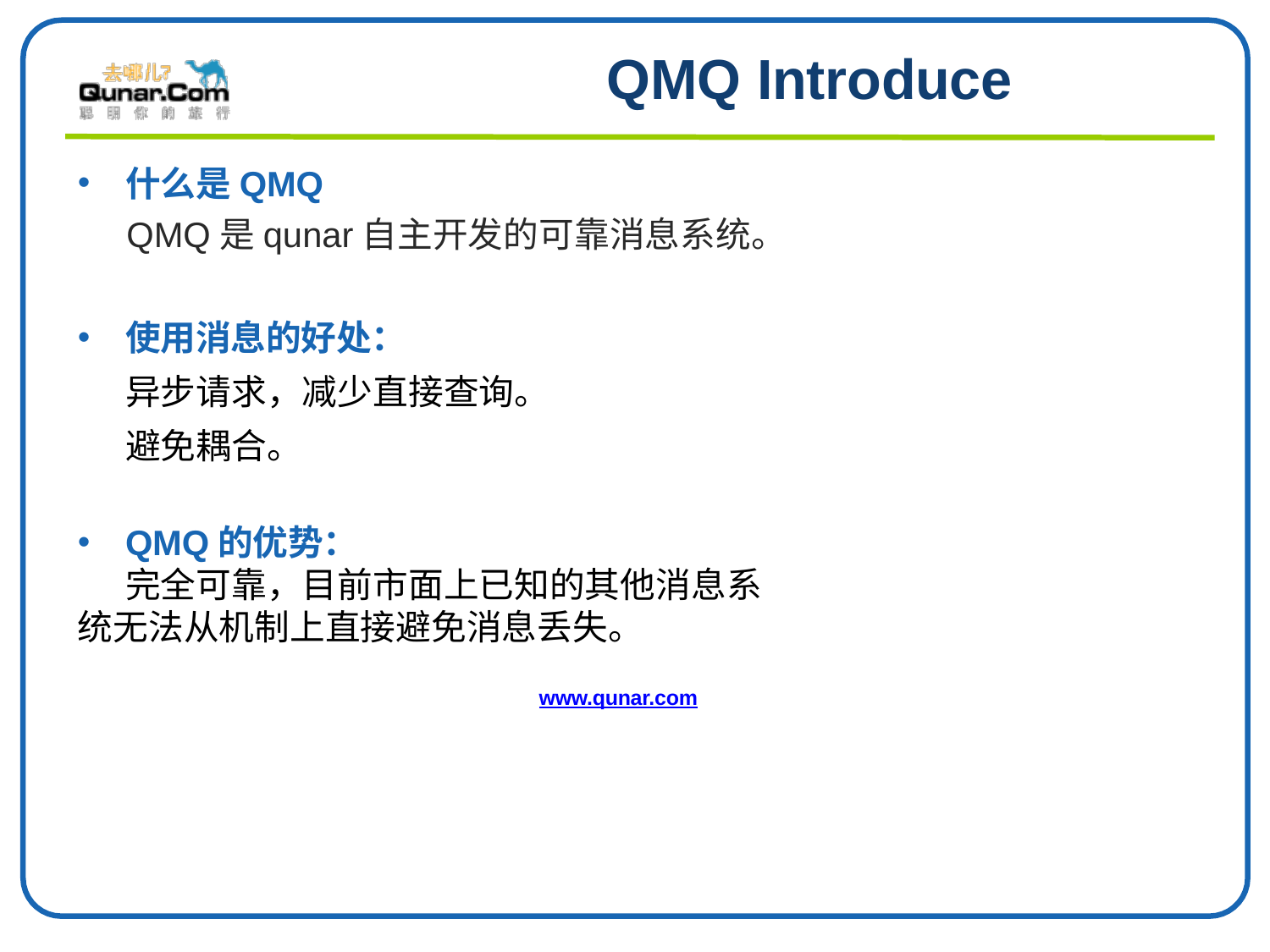

# QMQ Introduce
什么是QMQ
     QMQ是qunar自主开发的可靠消息系统。

使用消息的好处：
     异步请求，减少直接查询。
     避免耦合。

QMQ的优势：
     完全可靠，目前市面上已知的其他消息系统无法从机制上直接避免消息丢失。
www.qunar.com